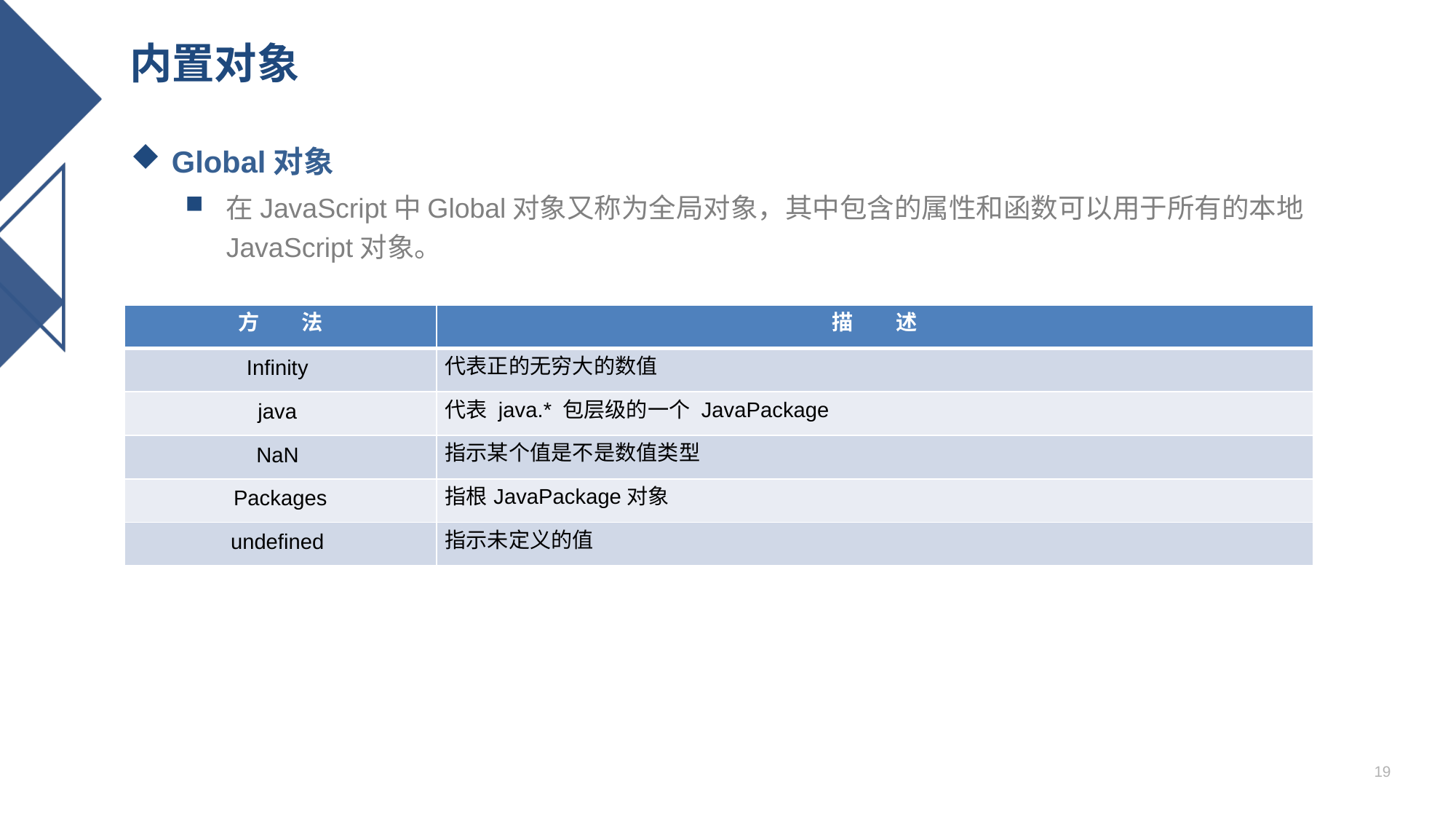

# 内置对象
Global对象
在JavaScript中Global对象又称为全局对象，其中包含的属性和函数可以用于所有的本地JavaScript对象。
| 方　　法 | 描　　述 |
| --- | --- |
| Infinity | 代表正的无穷大的数值 |
| java | 代表 java.\* 包层级的一个 JavaPackage |
| NaN | 指示某个值是不是数值类型 |
| Packages | 指根JavaPackage对象 |
| undefined | 指示未定义的值 |
19